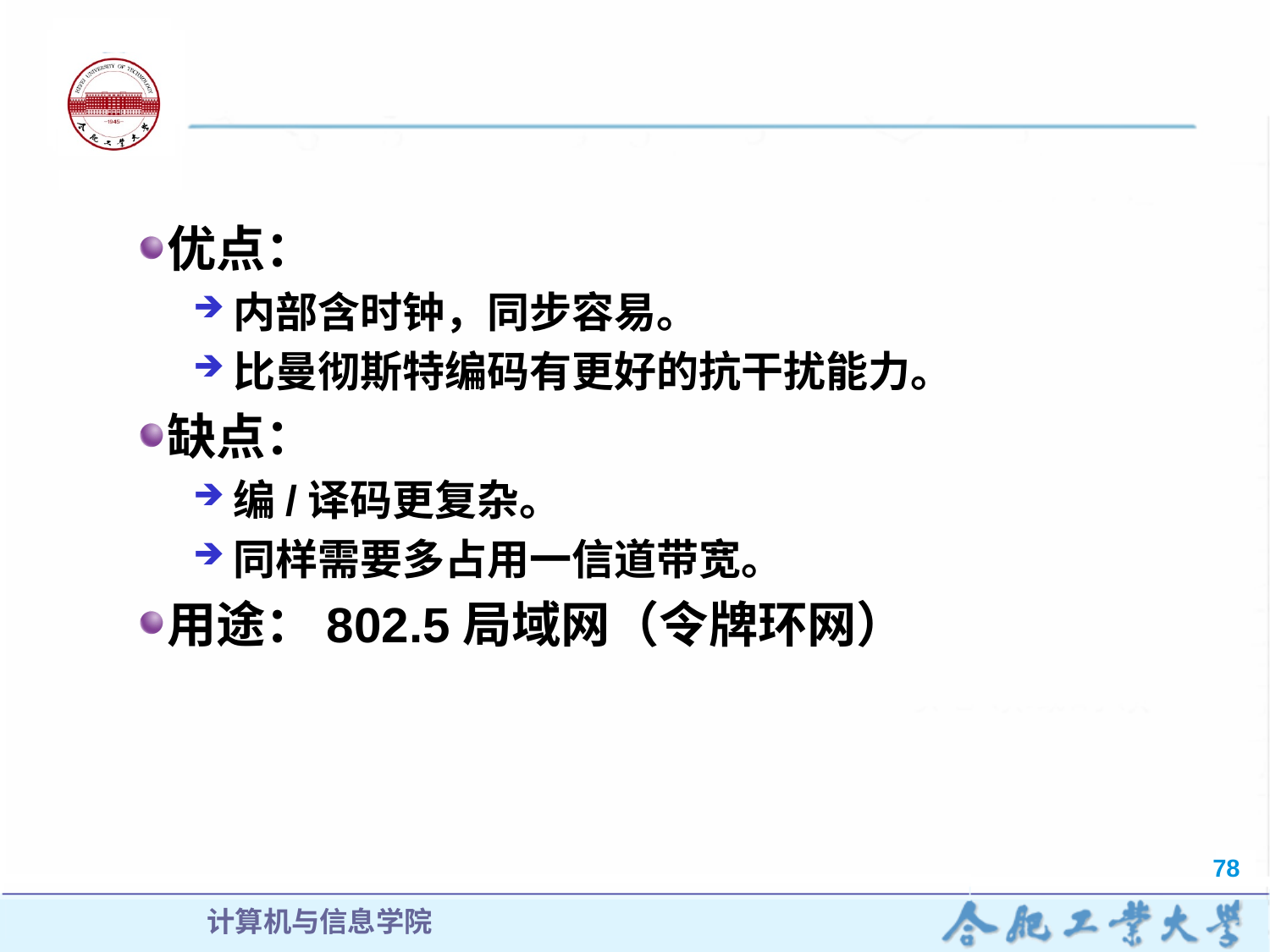

优点：
内部含时钟，同步容易。
比曼彻斯特编码有更好的抗干扰能力。
缺点：
编/译码更复杂。
同样需要多占用一信道带宽。
用途：802.5局域网（令牌环网）